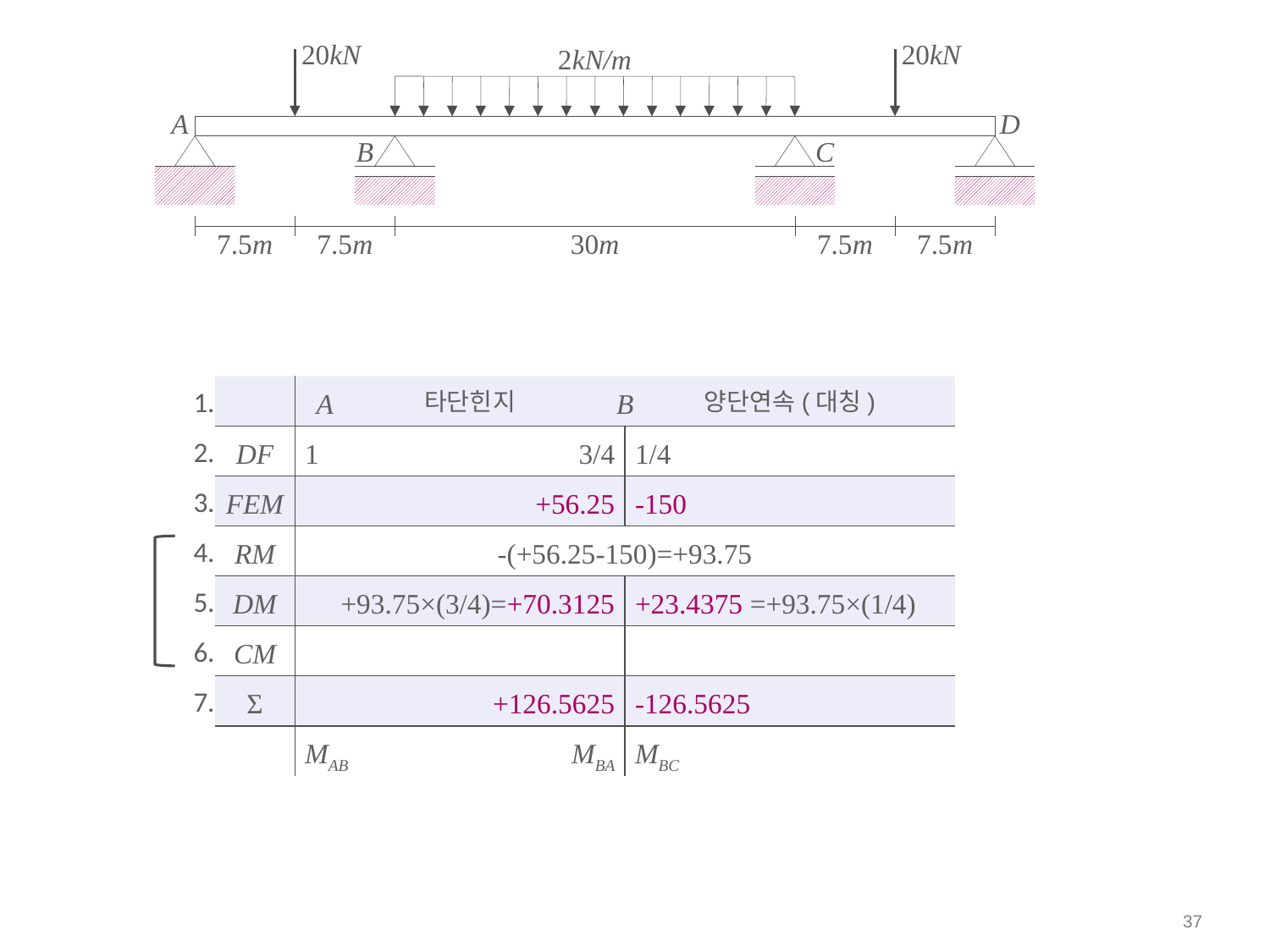

20kN
20kN
2kN/m
A
D

B
C

7.5m
7.5m
30m
7.5m
7.5m

1.
A
타단힌지
B
양단연속(대칭)

2.
DF
1
3/4
1/4

3.
FEM

+56.25
-150

4.
RM
-(+56.25-150)=+93.75
5.
DM
+93.75×(3/4)=+70.3125
+23.4375 =+93.75×(1/4)
6.
CM

7.
Ʃ
+126.5625
-126.5625

MAB
MBA
MBC